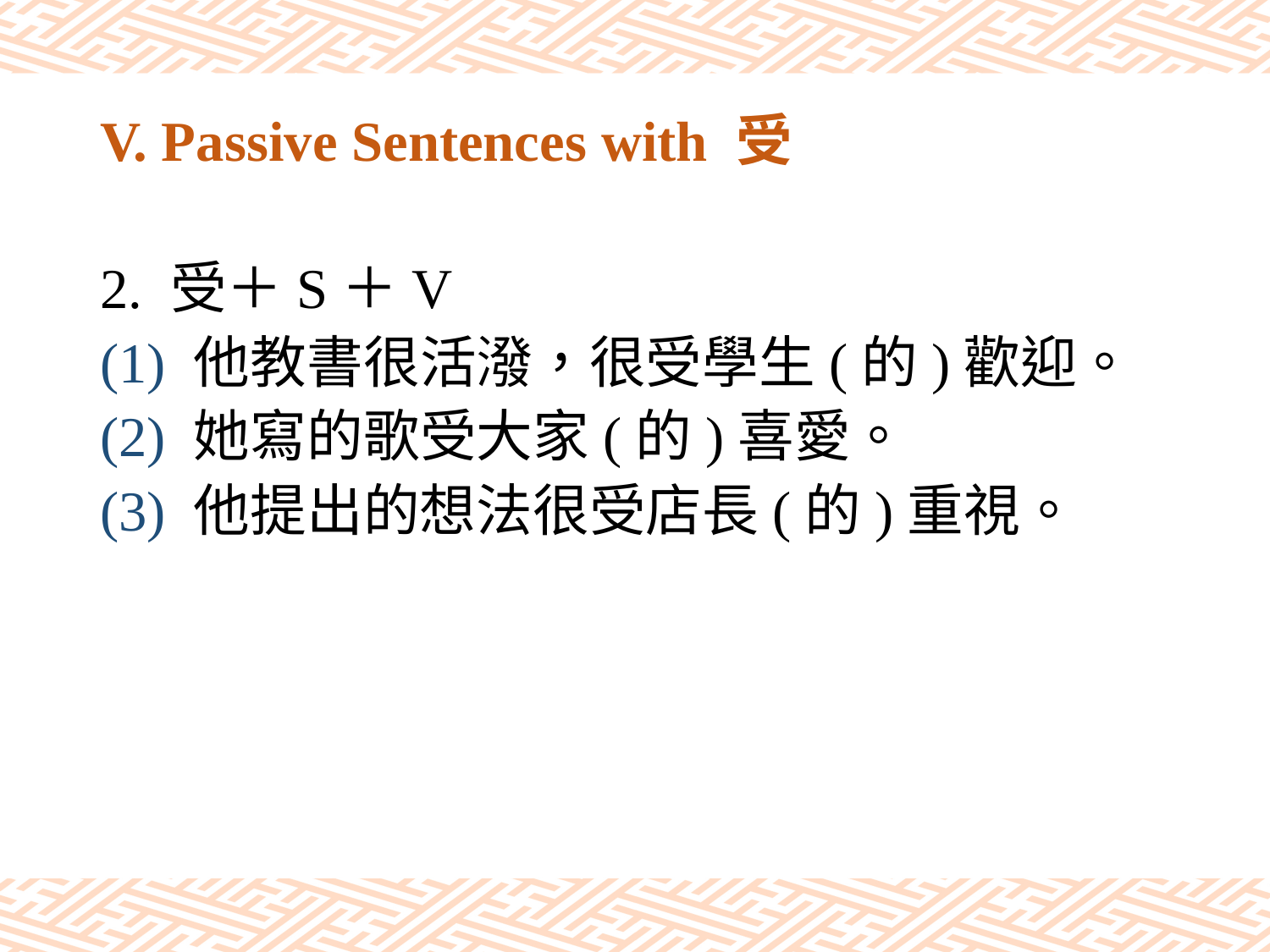

# V. Passive Sentences with 受
2. 受＋S＋V
(1) 他教書很活潑，很受學生(的)歡迎。
(2) 她寫的歌受大家(的)喜愛。
(3) 他提出的想法很受店長(的)重視。